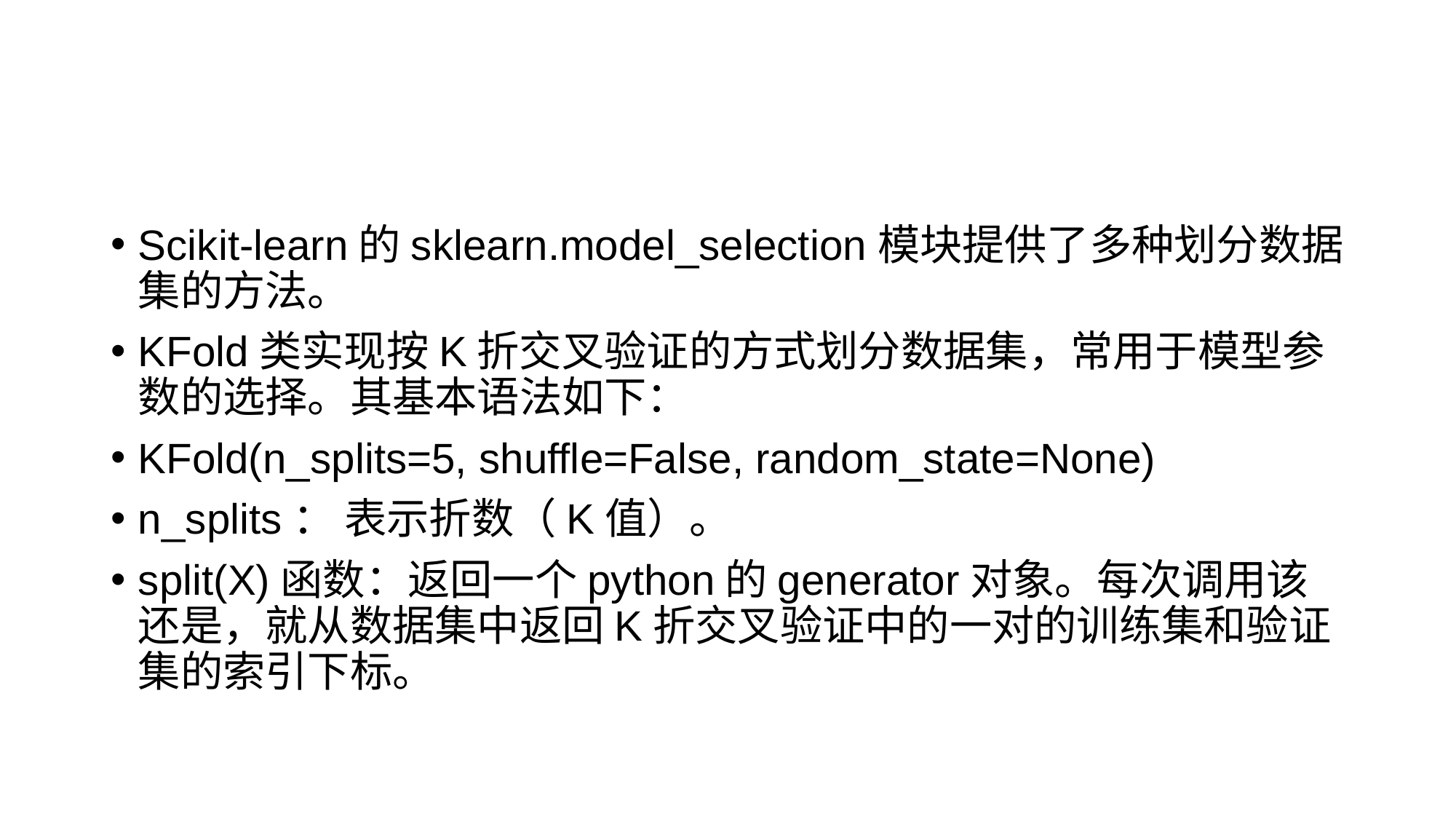

#
Scikit-learn的sklearn.model_selection模块提供了多种划分数据集的方法。
KFold类实现按K折交叉验证的方式划分数据集，常用于模型参数的选择。其基本语法如下：
KFold(n_splits=5, shuffle=False, random_state=None)
n_splits： 表示折数（K值）。
split(X)函数：返回一个python的generator对象。每次调用该还是，就从数据集中返回K折交叉验证中的一对的训练集和验证集的索引下标。